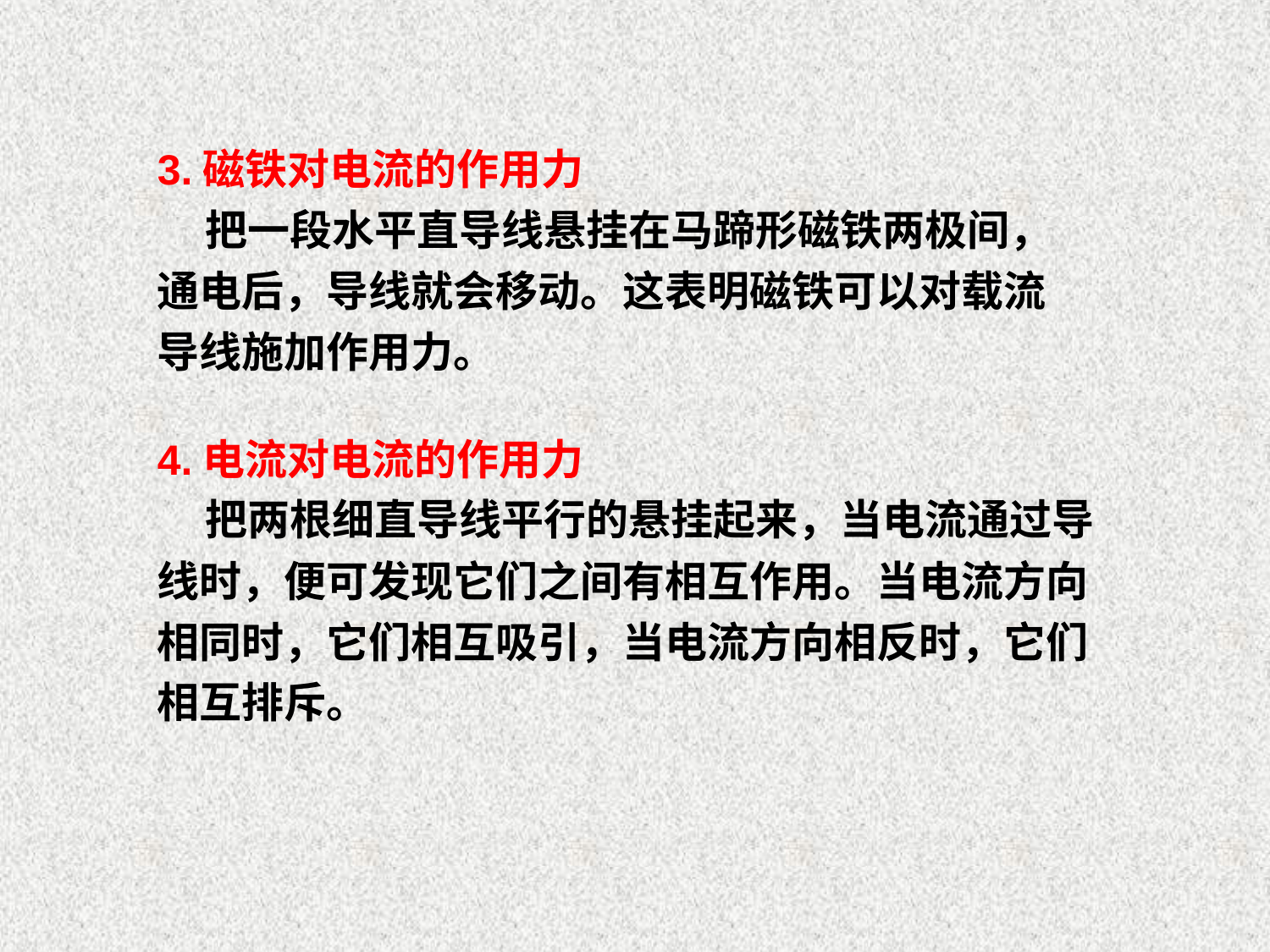

3.磁铁对电流的作用力
    把一段水平直导线悬挂在马蹄形磁铁两极间，通电后，导线就会移动。这表明磁铁可以对载流导线施加作用力。
4.电流对电流的作用力
    把两根细直导线平行的悬挂起来，当电流通过导线时，便可发现它们之间有相互作用。当电流方向相同时，它们相互吸引，当电流方向相反时，它们相互排斥。